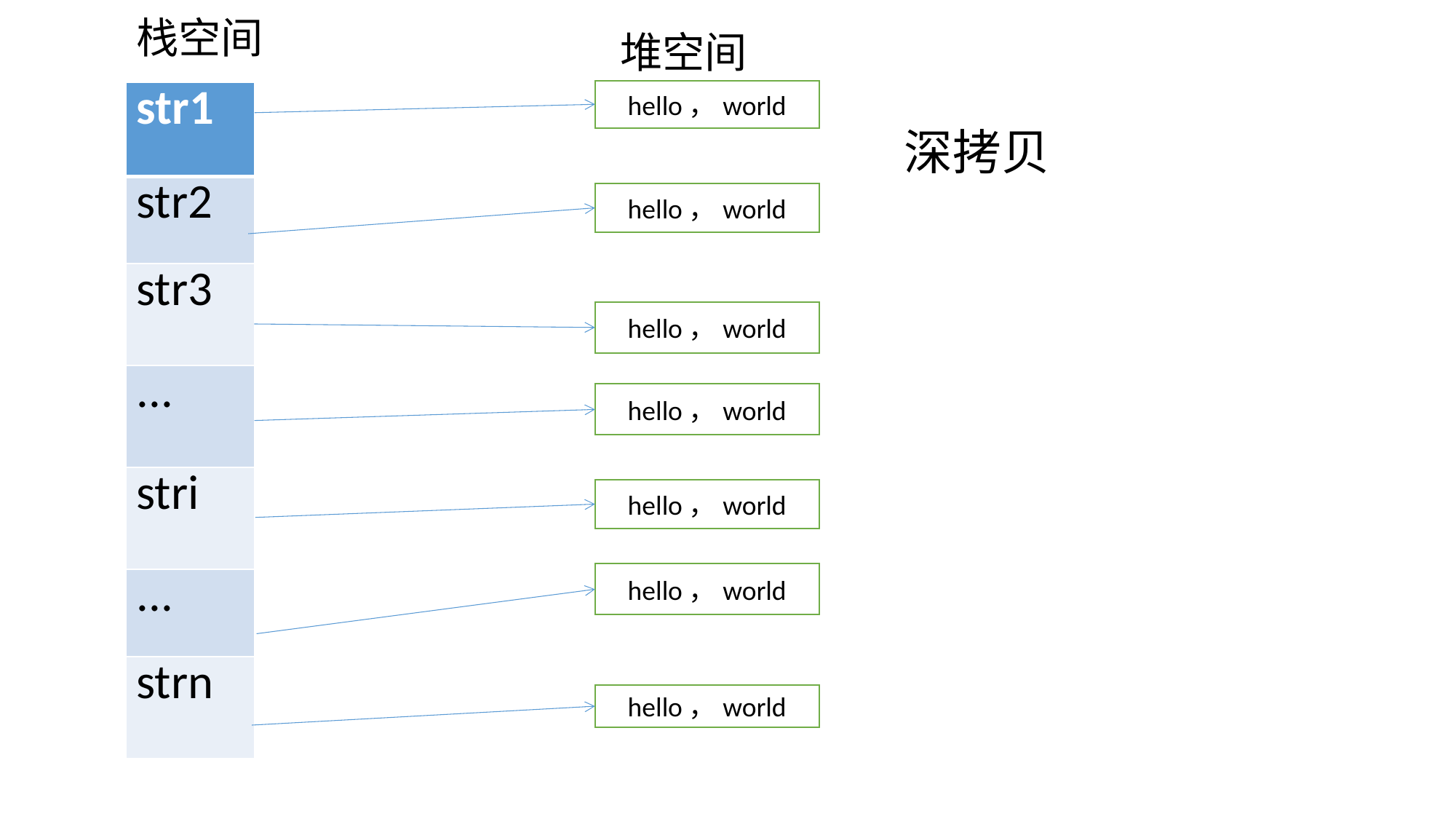

栈空间
         堆空间
hello，world
| str1 |
| --- |
| str2 |
| str3 |
| ... |
| stri |
| ... |
| strn |
深拷贝
hello，world
hello，world
hello，world
hello，world
hello，world
hello，world